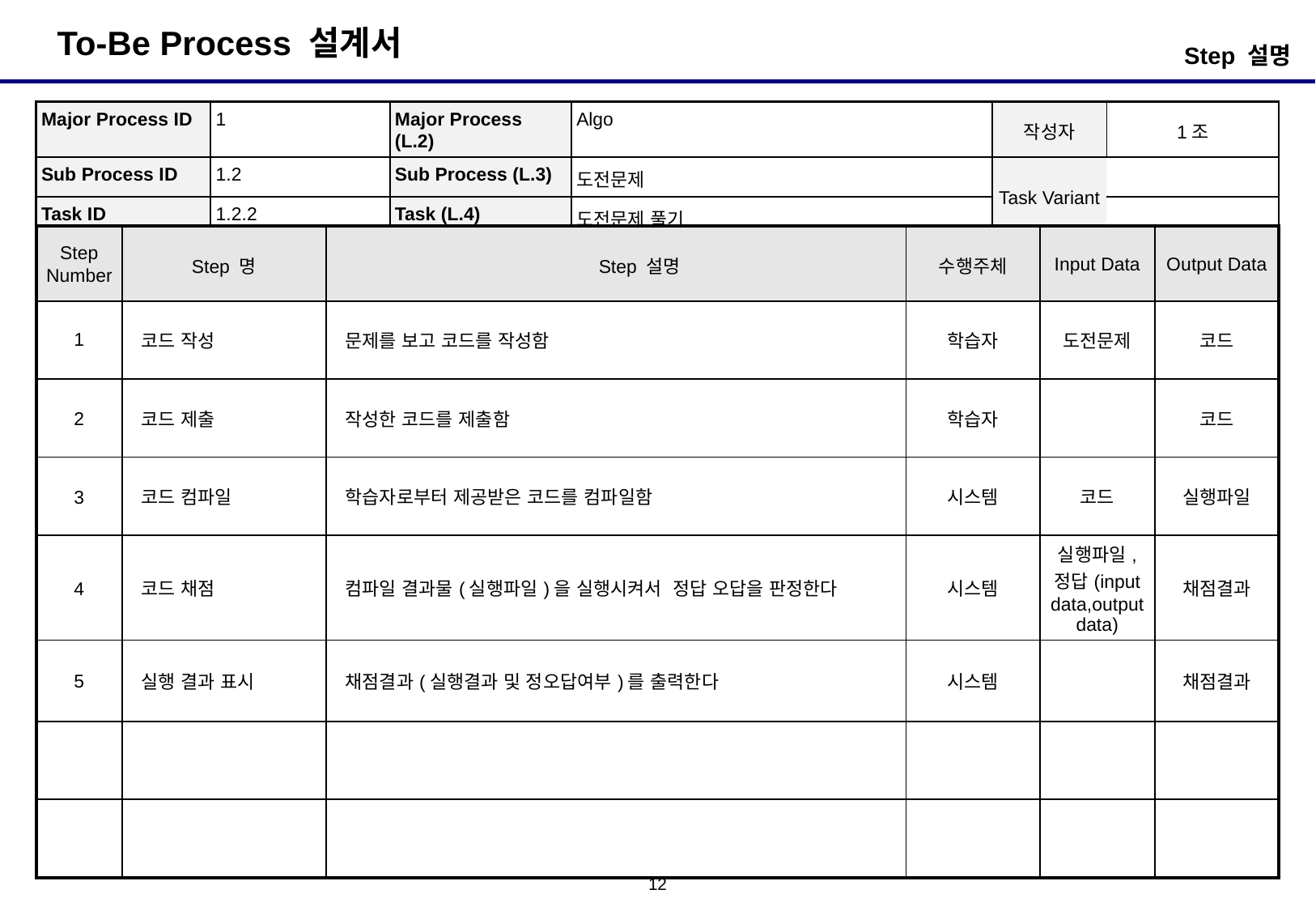

Step 설명
| Major Process ID | 1 | Major Process (L.2) | Algo | 작성자 | 1조 |
| --- | --- | --- | --- | --- | --- |
| Sub Process ID | 1.2 | Sub Process (L.3) | 도전문제 | Task Variant |  |
| Task ID | 1.2.2 | Task (L.4) | 도전문제 풀기 |  |  |
| Step Number | Step 명 | Step 설명 | 수행주체 | Input Data | Output Data |
| --- | --- | --- | --- | --- | --- |
| 1 | 코드 작성 | 문제를 보고 코드를 작성함 | 학습자 | 도전문제 | 코드 |
| 2 | 코드 제출 | 작성한 코드를 제출함 | 학습자 |  | 코드 |
| 3 | 코드 컴파일 | 학습자로부터 제공받은 코드를 컴파일함 | 시스템 | 코드 | 실행파일 |
| 4 | 코드 채점 | 컴파일 결과물(실행파일)을 실행시켜서 정답 오답을 판정한다 | 시스템 | 실행파일, 정답(input data,output data) | 채점결과 |
| 5 | 실행 결과 표시 | 채점결과(실행결과 및 정오답여부)를 출력한다 | 시스템 |  | 채점결과 |
|  |  |  |  |  |  |
|  |  |  |  |  |  |